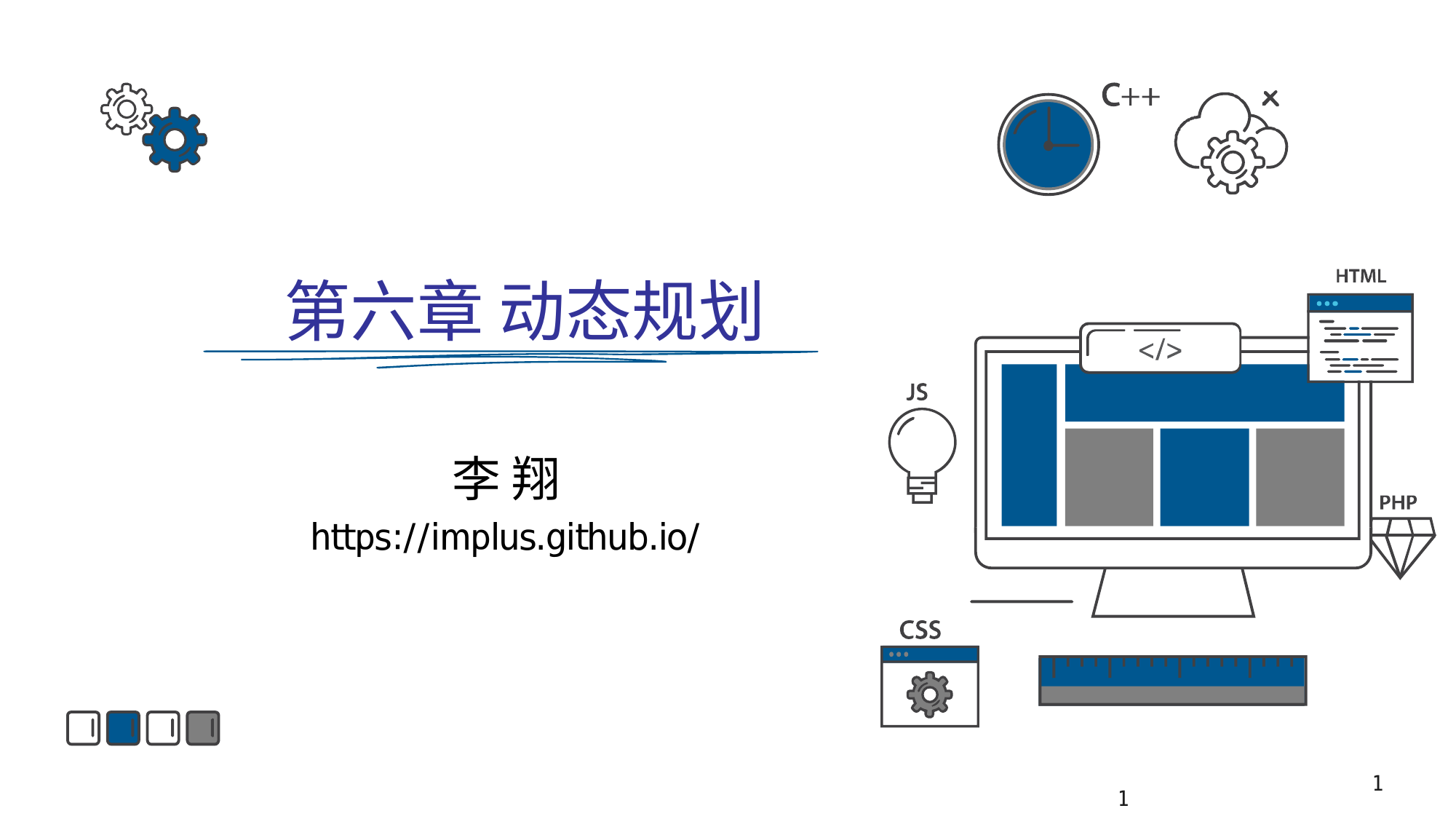

第六章 动态规划

李 翔
https://implus.github.io/

1
1